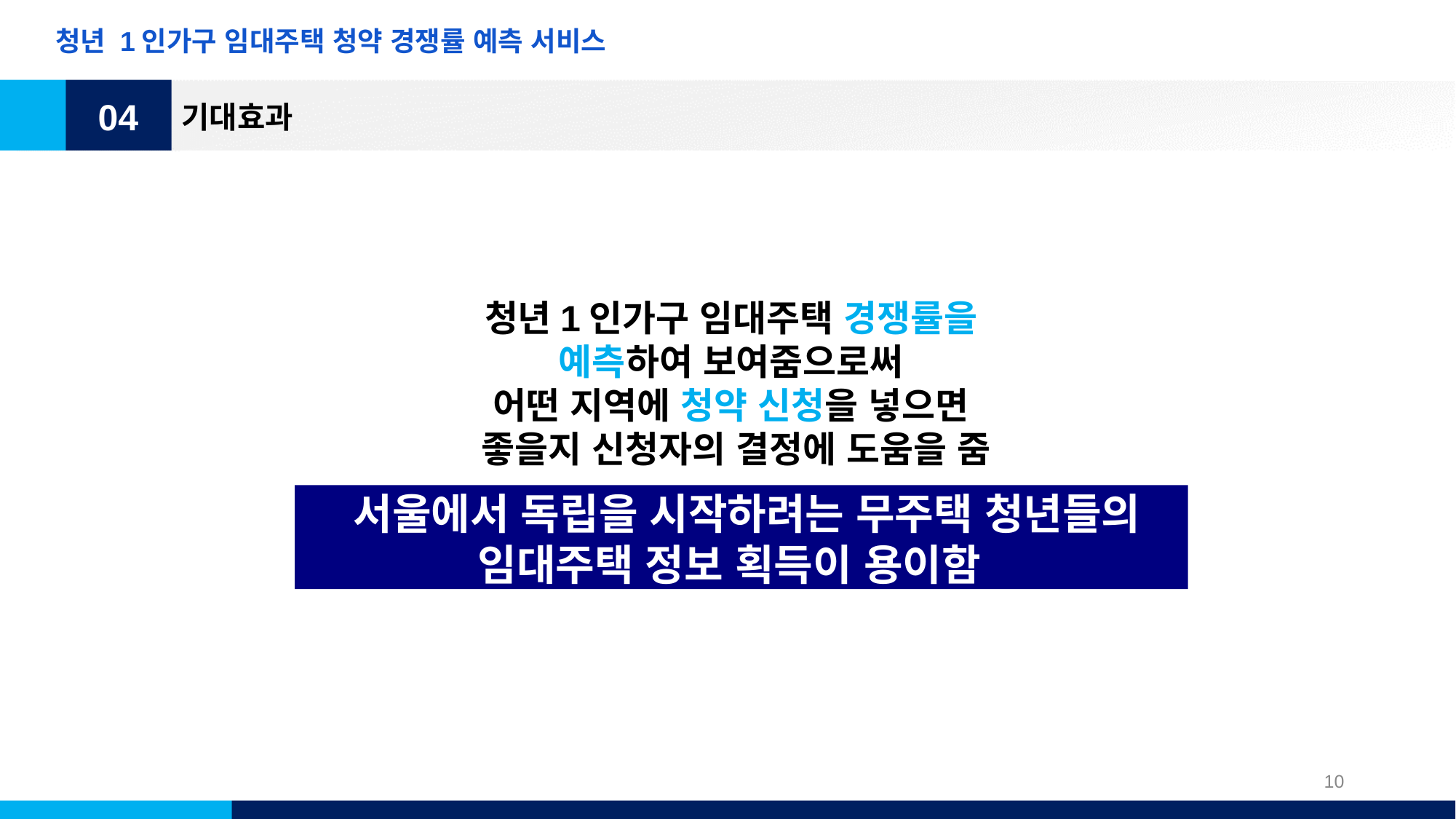

청년 1인가구 임대주택 청약 경쟁률 예측 서비스
04
기대효과
청년1인가구 임대주택 경쟁률을
예측하여 보여줌으로써
어떤 지역에 청약 신청을 넣으면
좋을지 신청자의 결정에 도움을 줌
서울에서 독립을 시작하려는 무주택 청년들의 임대주택 정보 획득이 용이함
10